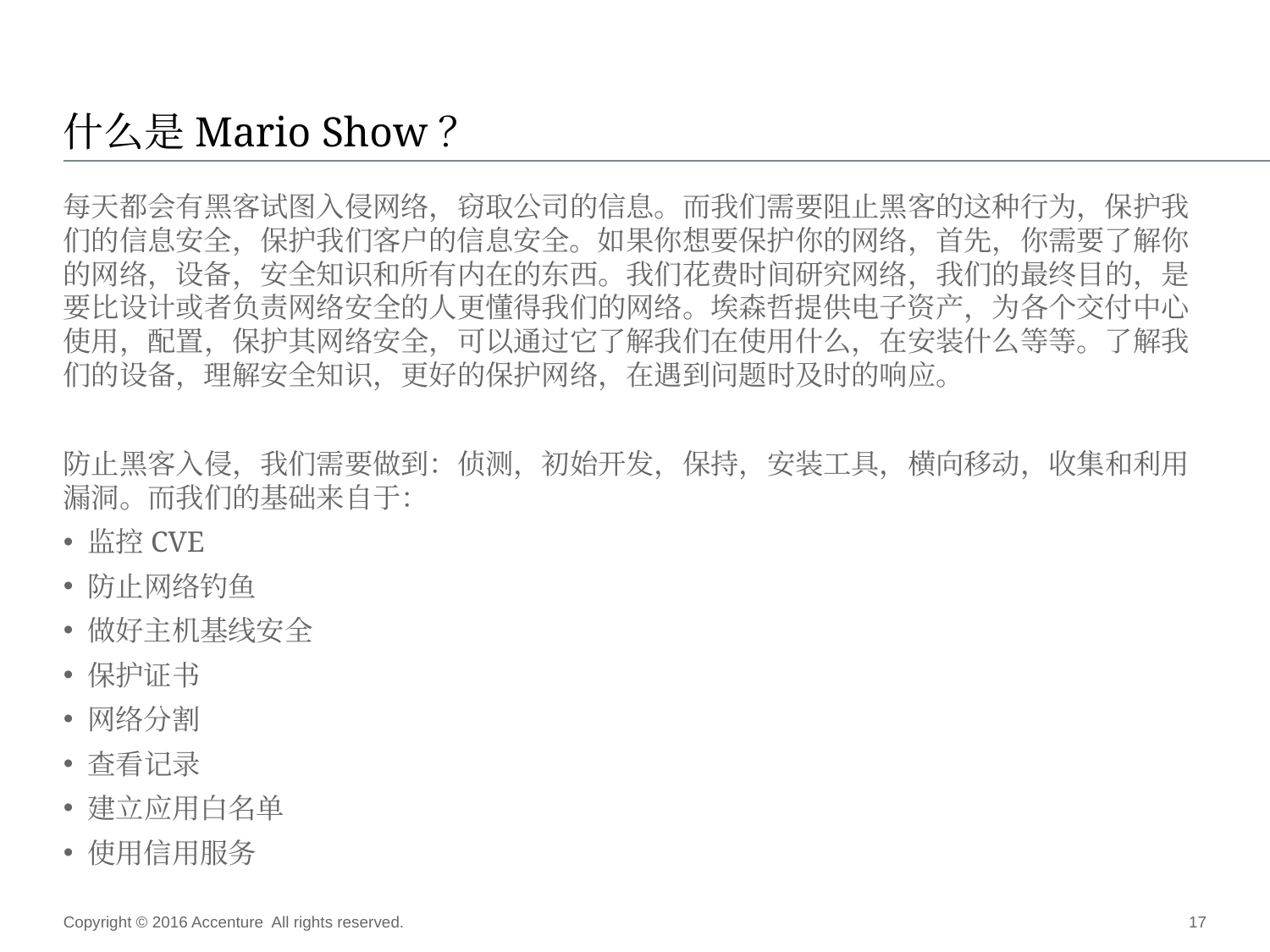

# 什么是Mario Show？
每天都会有黑客试图入侵网络，窃取公司的信息。而我们需要阻止黑客的这种行为，保护我们的信息安全，保护我们客户的信息安全。如果你想要保护你的网络，首先，你需要了解你的网络，设备，安全知识和所有内在的东西。我们花费时间研究网络，我们的最终目的，是要比设计或者负责网络安全的人更懂得我们的网络。埃森哲提供电子资产，为各个交付中心使用，配置，保护其网络安全，可以通过它了解我们在使用什么，在安装什么等等。了解我们的设备，理解安全知识，更好的保护网络，在遇到问题时及时的响应。

防止黑客入侵，我们需要做到：侦测，初始开发，保持，安装工具，横向移动，收集和利用漏洞。而我们的基础来自于：
监控CVE
防止网络钓鱼
做好主机基线安全
保护证书
网络分割
查看记录
建立应用白名单
使用信用服务

Copyright © 2016 Accenture  All rights reserved.
17